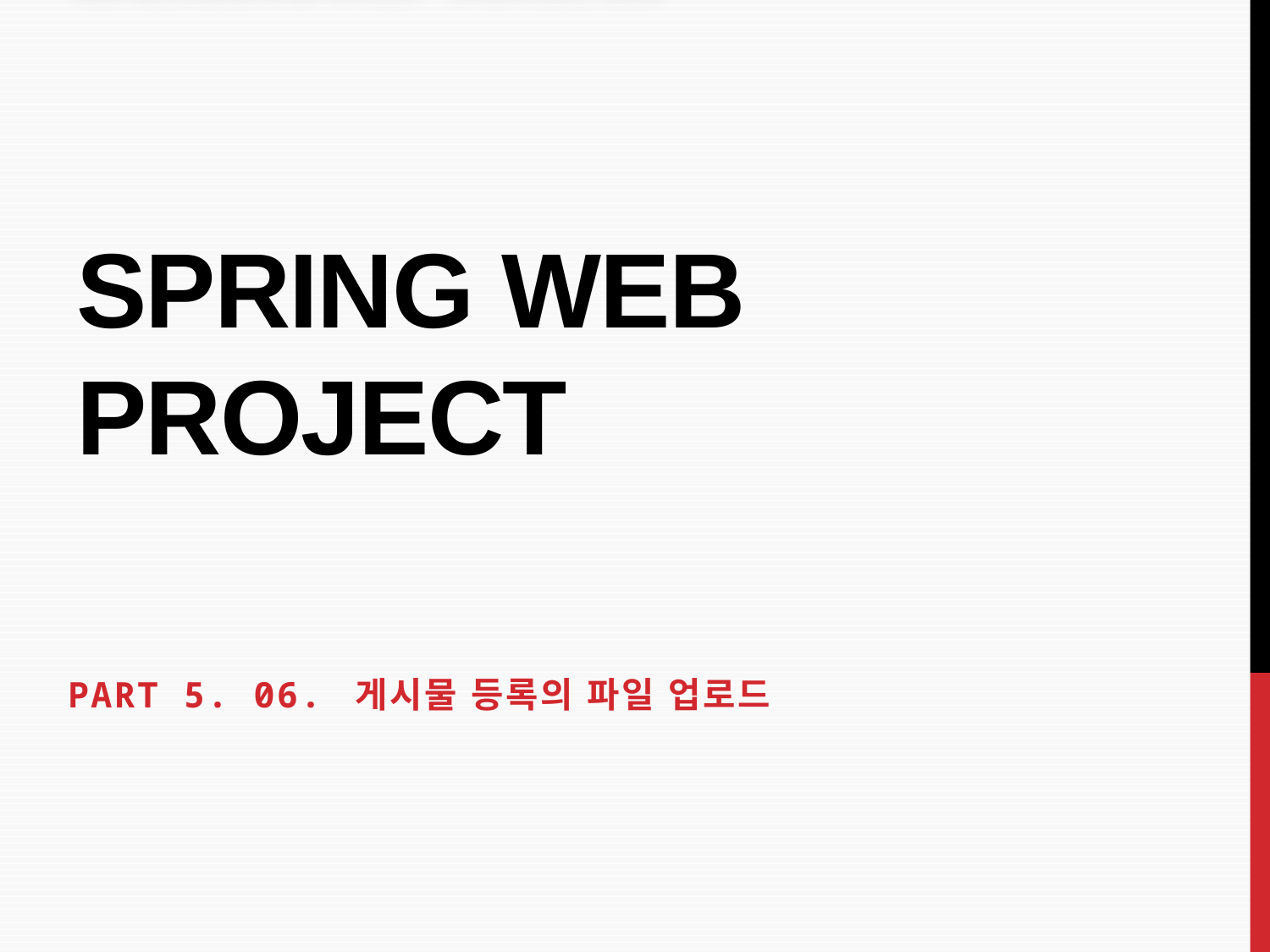

# Spring Web Project
PART 5. 06. 게시물 등록의 파일 업로드